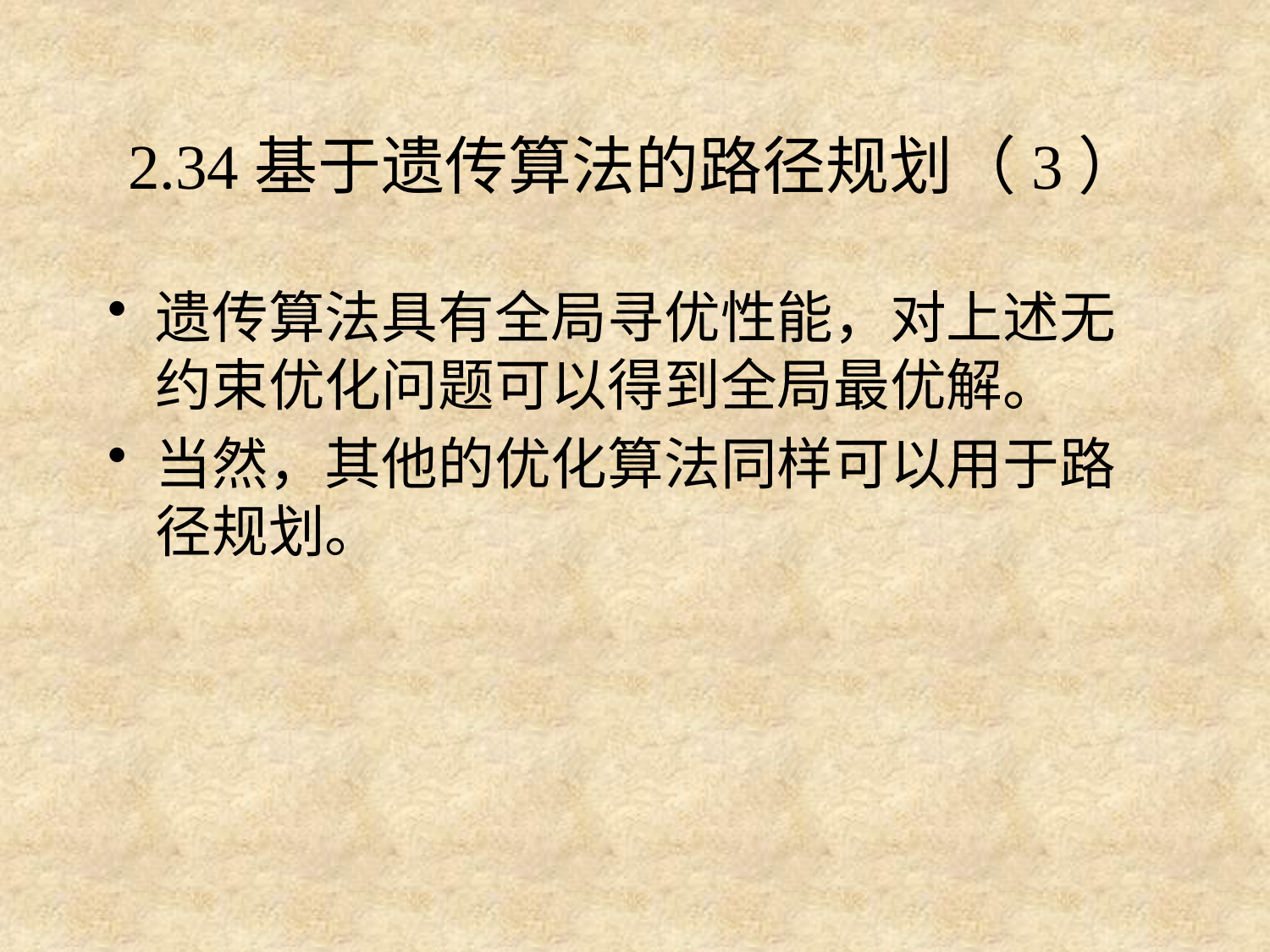

# 2.34基于遗传算法的路径规划（3）
遗传算法具有全局寻优性能，对上述无约束优化问题可以得到全局最优解。
当然，其他的优化算法同样可以用于路径规划。